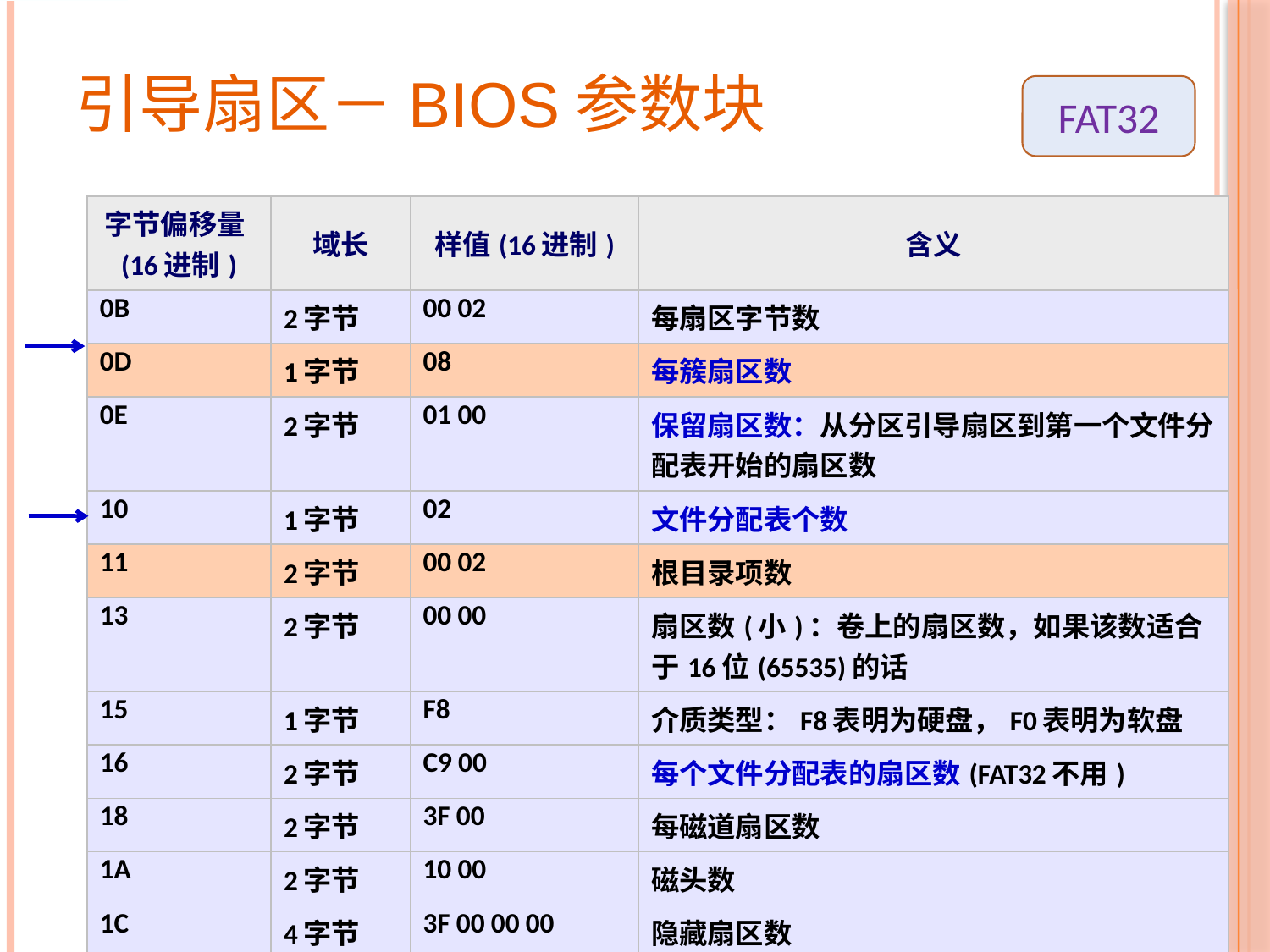

# 引导扇区－BIOS参数块
FAT32
| 字节偏移量(16进制) | 域长 | 样值(16进制) | 含义 |
| --- | --- | --- | --- |
| 0B | 2字节 | 00 02 | 每扇区字节数 |
| 0D | 1字节 | 08 | 每簇扇区数 |
| 0E | 2字节 | 01 00 | 保留扇区数：从分区引导扇区到第一个文件分配表开始的扇区数 |
| 10 | 1字节 | 02 | 文件分配表个数 |
| 11 | 2字节 | 00 02 | 根目录项数 |
| 13 | 2字节 | 00 00 | 扇区数(小)：卷上的扇区数，如果该数适合于16位(65535)的话 |
| 15 | 1字节 | F8 | 介质类型：F8表明为硬盘，F0表明为软盘 |
| 16 | 2字节 | C9 00 | 每个文件分配表的扇区数(FAT32不用) |
| 18 | 2字节 | 3F 00 | 每磁道扇区数 |
| 1A | 2字节 | 10 00 | 磁头数 |
| 1C | 4字节 | 3F 00 00 00 | 隐藏扇区数 |
| 20 | 4字节 | 51 42 06 00 | 扇区数(大)：如果小扇区数域的取值为0，该域包含的是卷中的扇区总数 |